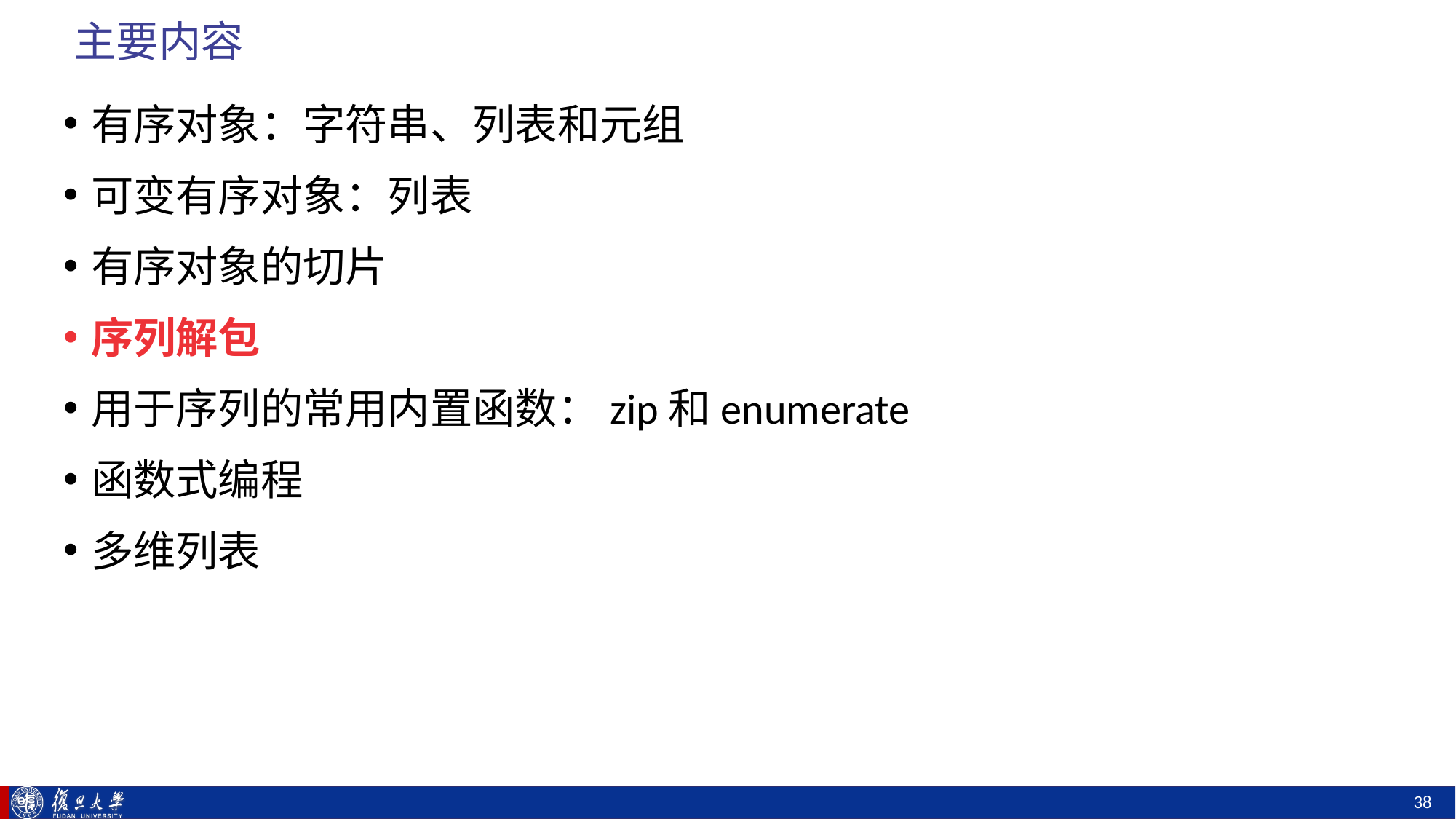

# 主要内容
有序对象：字符串、列表和元组
可变有序对象：列表
有序对象的切片
序列解包
用于序列的常用内置函数：zip和enumerate
函数式编程
多维列表